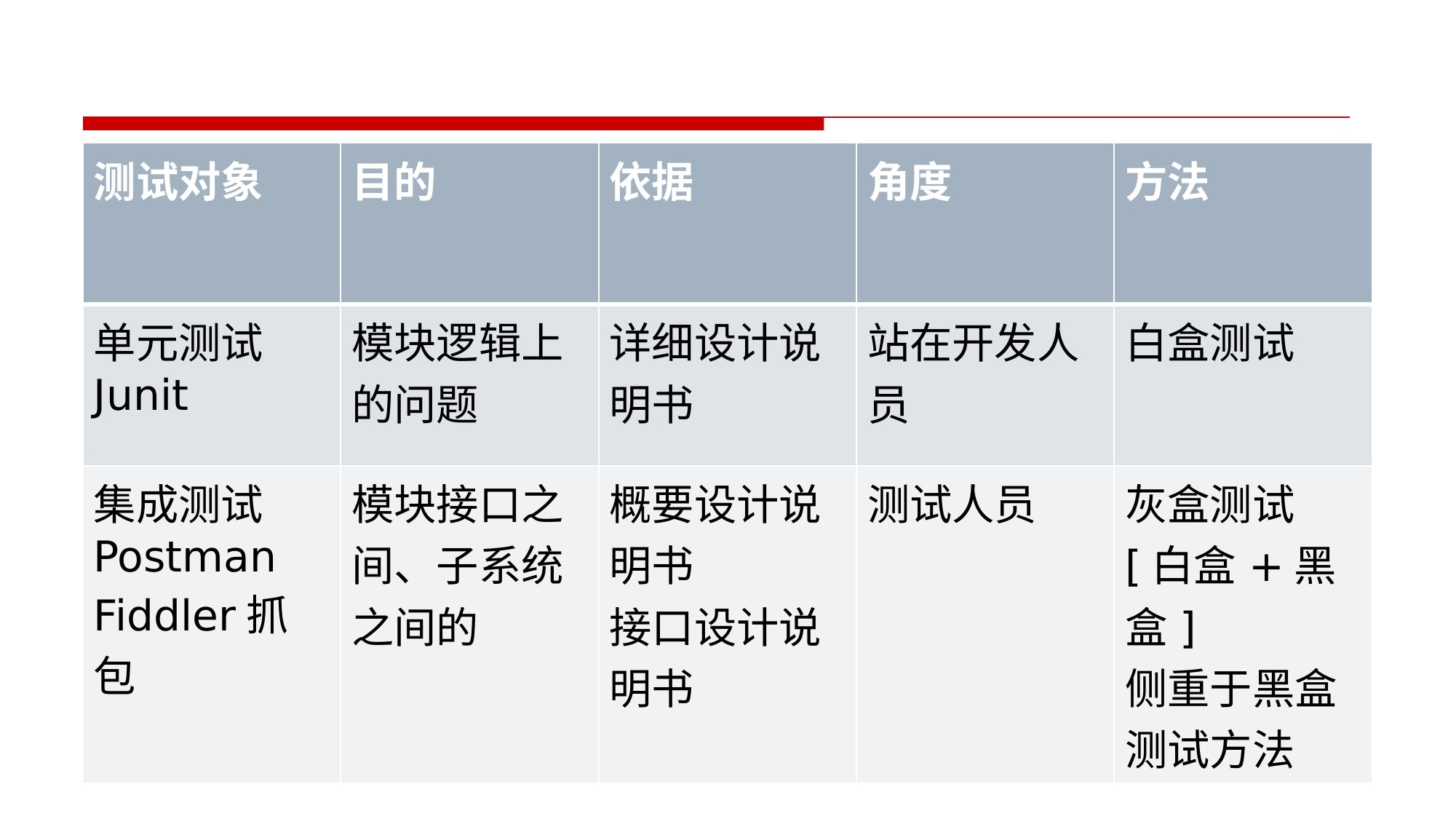

#
| 测试对象 | 目的 | 依据 | 角度 | 方法 |
| --- | --- | --- | --- | --- |
| 单元测试 Junit | 模块逻辑上的问题 | 详细设计说明书 | 站在开发人员 | 白盒测试 |
| 集成测试 Postman Fiddler抓包 | 模块接口之间、子系统之间的 | 概要设计说明书 接口设计说明书 | 测试人员 | 灰盒测试 [白盒+黑盒] 侧重于黑盒测试方法 |